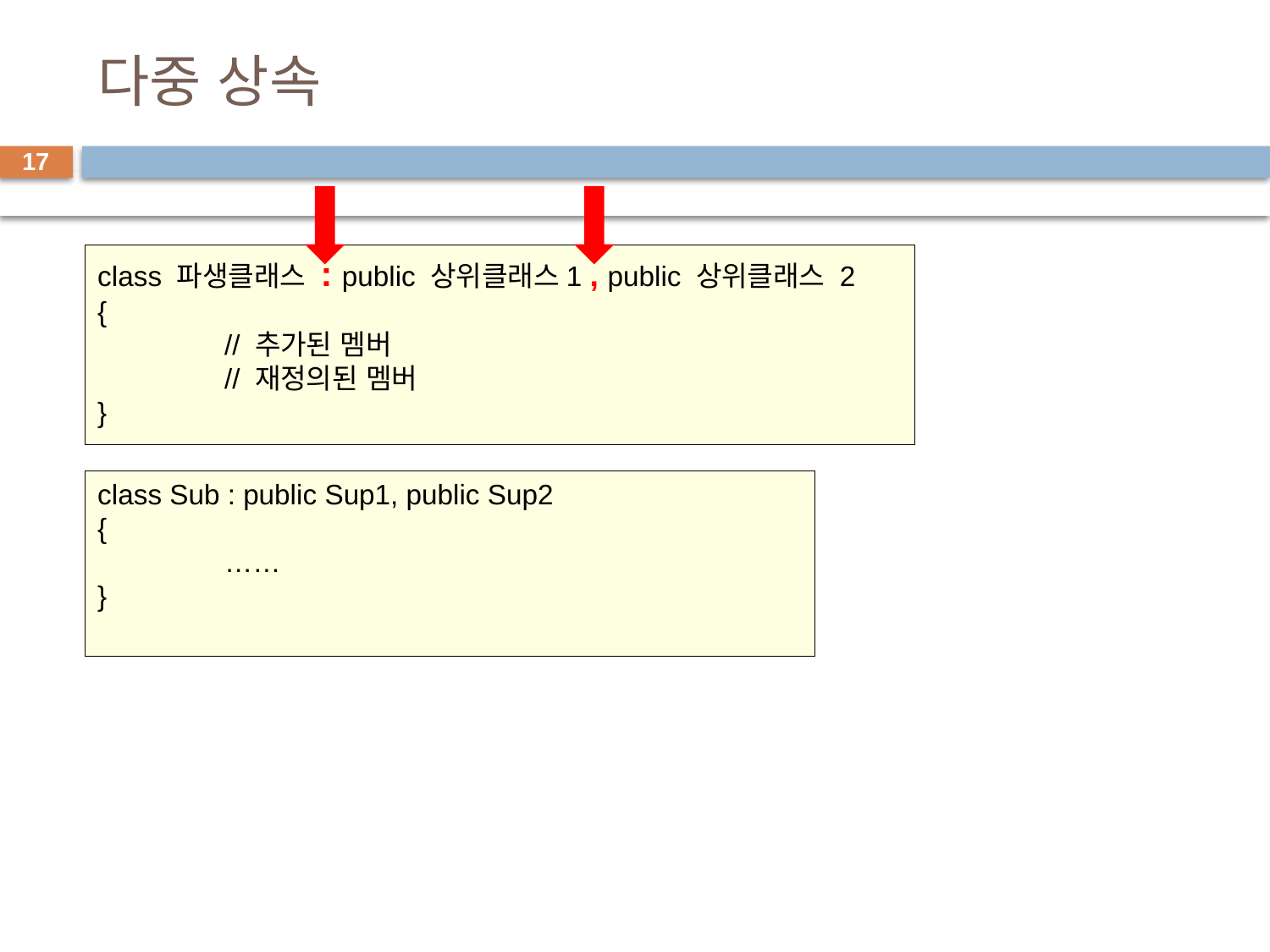

# 다중 상속
17

class 파생클래스 : public 상위클래스1 , public 상위클래스 2
{
	// 추가된 멤버
	// 재정의된 멤버
}
class Sub : public Sup1, public Sup2
{
	……
}